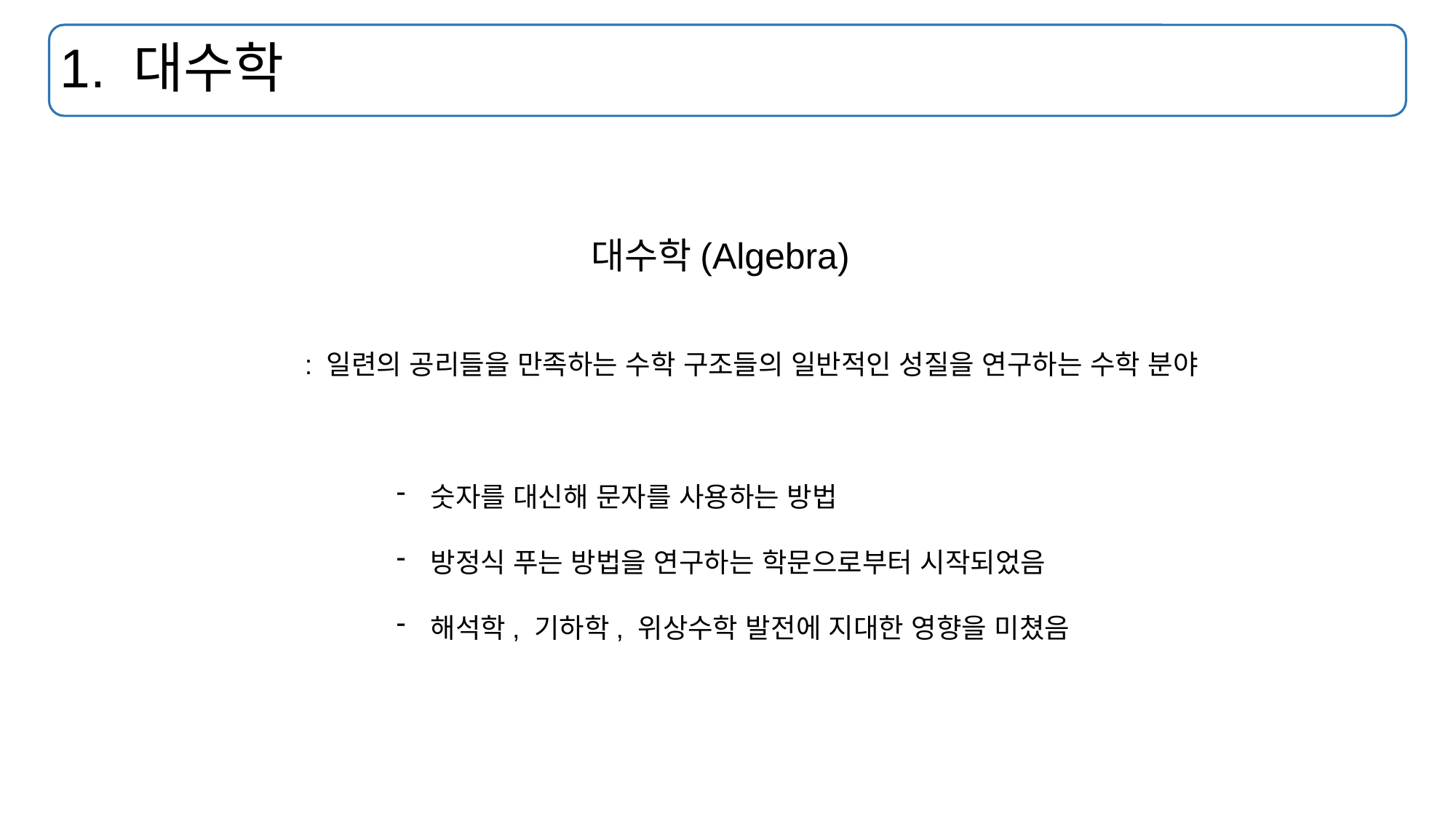

# 1. 대수학
대수학(Algebra)
: 일련의 공리들을 만족하는 수학 구조들의 일반적인 성질을 연구하는 수학 분야
숫자를 대신해 문자를 사용하는 방법
방정식 푸는 방법을 연구하는 학문으로부터 시작되었음
해석학, 기하학, 위상수학 발전에 지대한 영향을 미쳤음